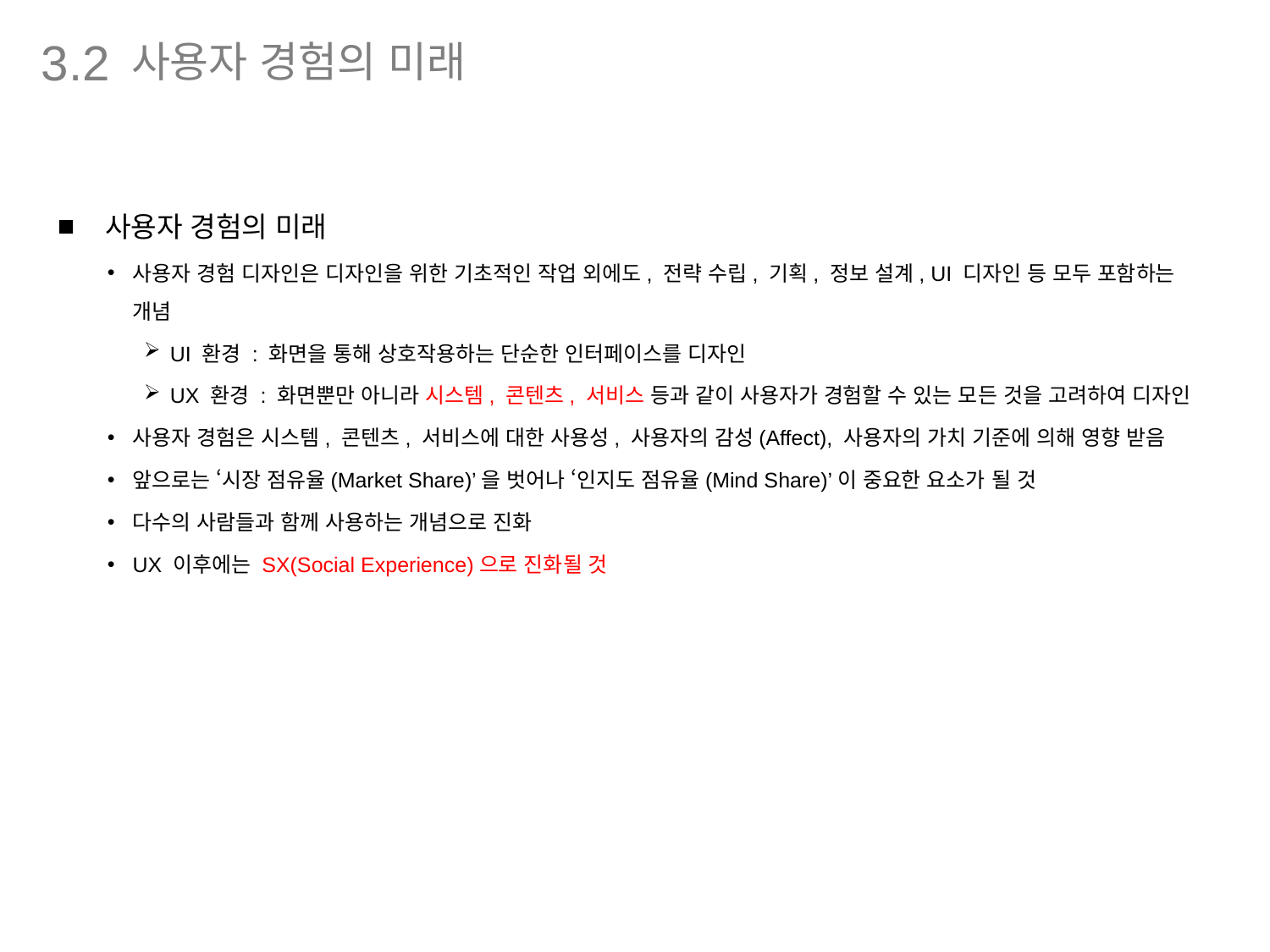

사용자 경험의 미래
3.2
사용자 경험의 미래
사용자 경험 디자인은 디자인을 위한 기초적인 작업 외에도, 전략 수립, 기획, 정보 설계, UI 디자인 등 모두 포함하는 개념
UI 환경 : 화면을 통해 상호작용하는 단순한 인터페이스를 디자인
UX 환경 : 화면뿐만 아니라 시스템, 콘텐츠, 서비스 등과 같이 사용자가 경험할 수 있는 모든 것을 고려하여 디자인
사용자 경험은 시스템, 콘텐츠, 서비스에 대한 사용성, 사용자의 감성(Affect), 사용자의 가치 기준에 의해 영향 받음
앞으로는 ‘시장 점유율(Market Share)’을 벗어나 ‘인지도 점유율(Mind Share)’이 중요한 요소가 될 것
다수의 사람들과 함께 사용하는 개념으로 진화
UX 이후에는 SX(Social Experience)으로 진화될 것